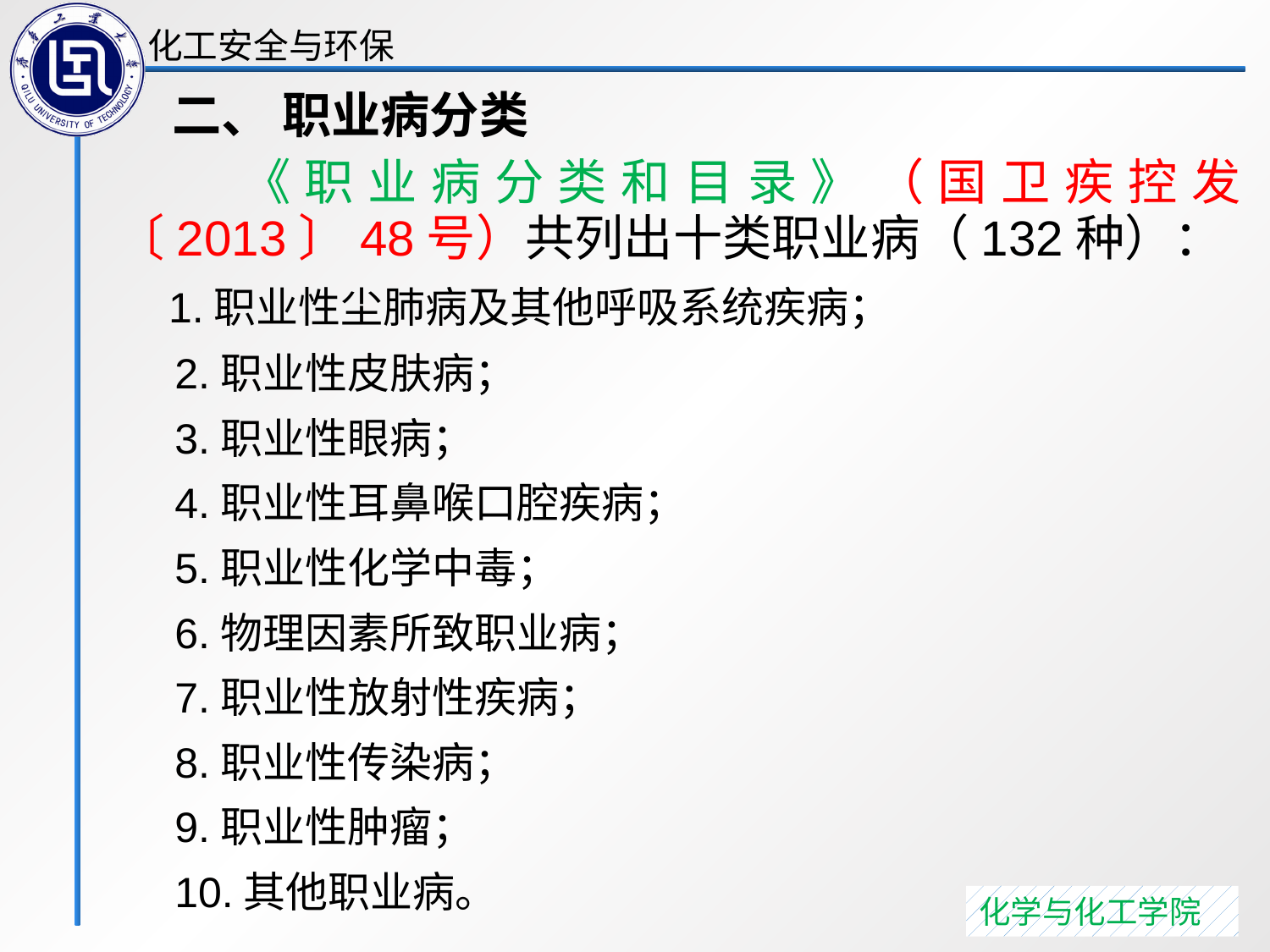

二、 职业病分类
    《职业病分类和目录》（国卫疾控发〔2013〕48号）共列出十类职业病（132种）：
    1.职业性尘肺病及其他呼吸系统疾病；
     2.职业性皮肤病；
     3.职业性眼病；
     4.职业性耳鼻喉口腔疾病；
     5.职业性化学中毒；
     6.物理因素所致职业病；
     7.职业性放射性疾病；
     8.职业性传染病；
     9.职业性肿瘤；
     10.其他职业病。